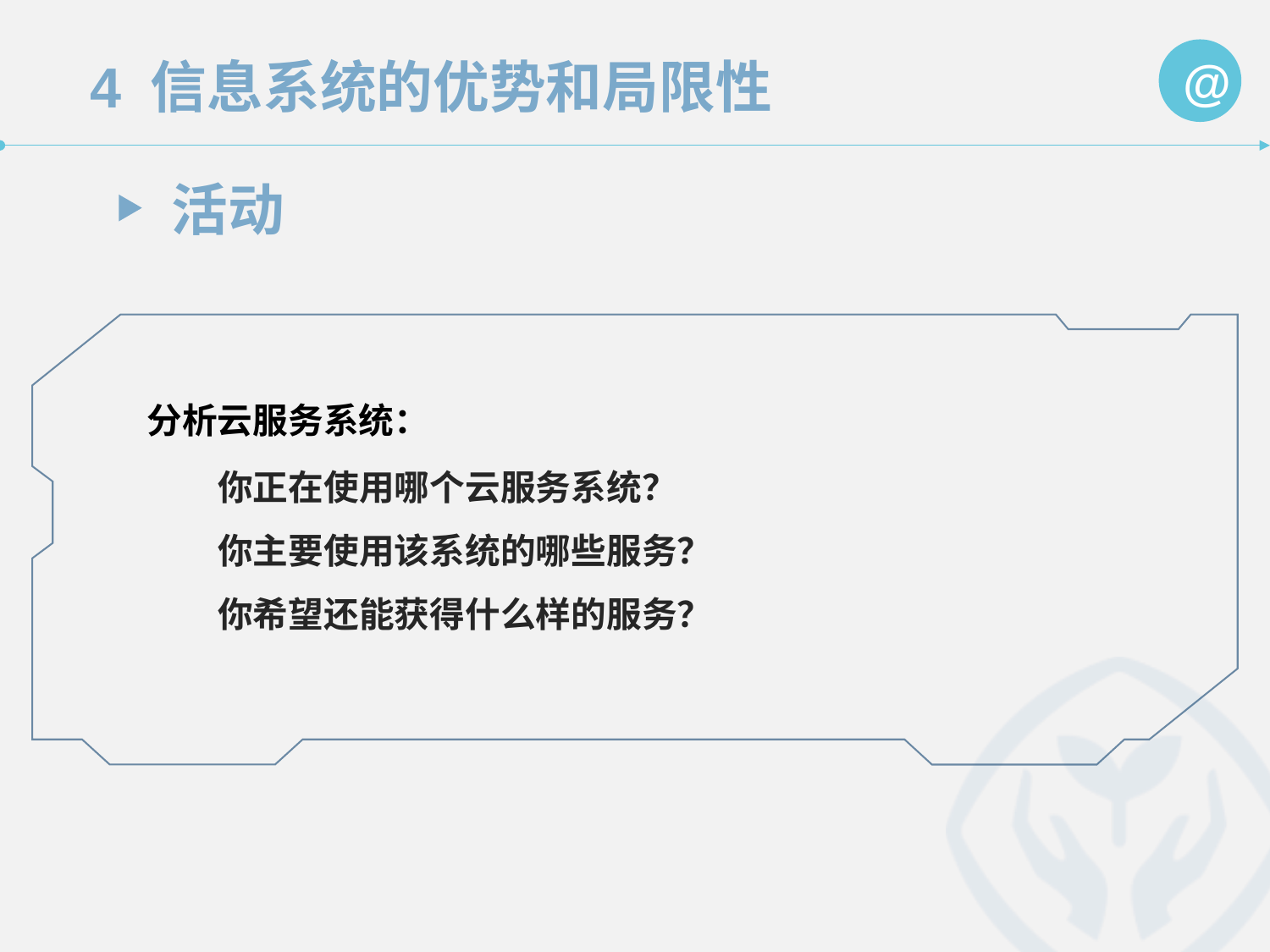

活动

分析云服务系统：
　　你正在使用哪个云服务系统？
　　你主要使用该系统的哪些服务？
　　你希望还能获得什么样的服务？